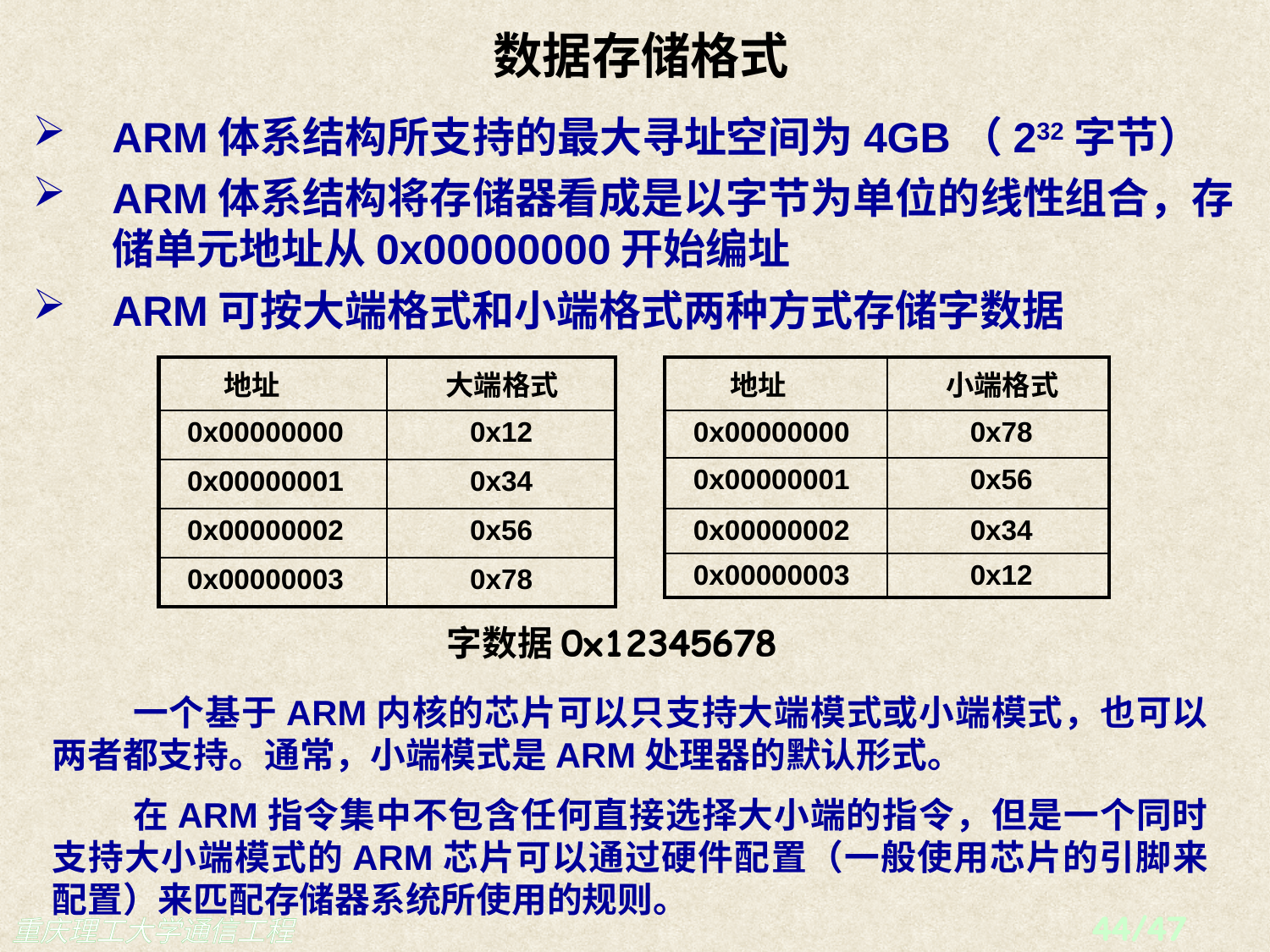

# 数据存储格式
ARM体系结构所支持的最大寻址空间为4GB（232字节）
ARM体系结构将存储器看成是以字节为单位的线性组合，存储单元地址从0x00000000开始编址
ARM可按大端格式和小端格式两种方式存储字数据

| 地址 | 大端格式 |
| --- | --- |
| 0x00000000 | 0x12 |
| 0x00000001 | 0x34 |
| 0x00000002 | 0x56 |
| 0x00000003 | 0x78 |
| 地址 | 小端格式 |
| --- | --- |
| 0x00000000 | 0x78 |
| 0x00000001 | 0x56 |
| 0x00000002 | 0x34 |
| 0x00000003 | 0x12 |
字数据0x12345678
        一个基于ARM内核的芯片可以只支持大端模式或小端模式，也可以两者都支持。通常，小端模式是ARM处理器的默认形式。
        在ARM指令集中不包含任何直接选择大小端的指令，但是一个同时支持大小端模式的ARM芯片可以通过硬件配置（一般使用芯片的引脚来配置）来匹配存储器系统所使用的规则。